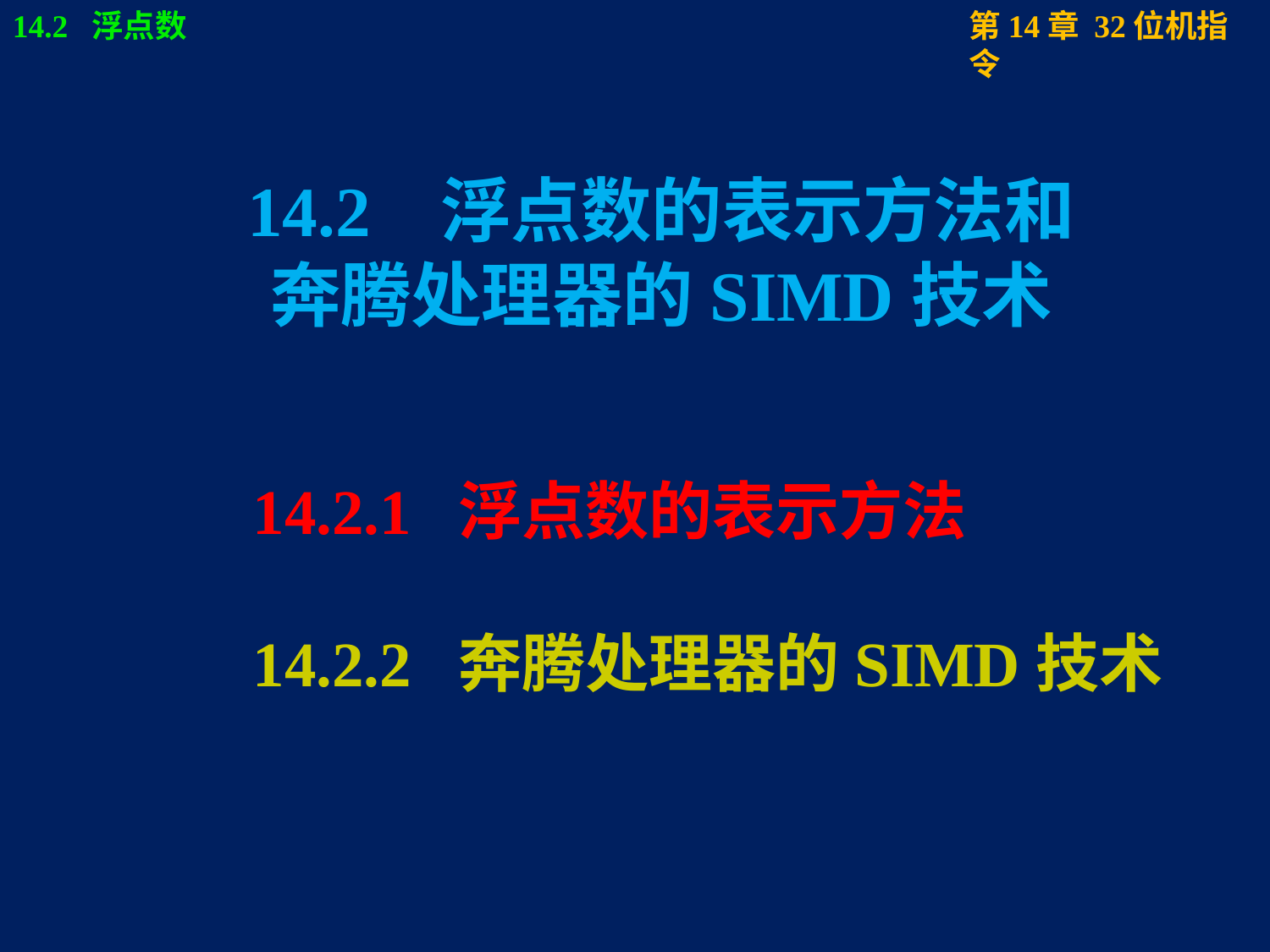

# 14.2   浮点数的表示方法和 奔腾处理器的SIMD技术
14.2.1  浮点数的表示方法
14.2.2  奔腾处理器的SIMD技术